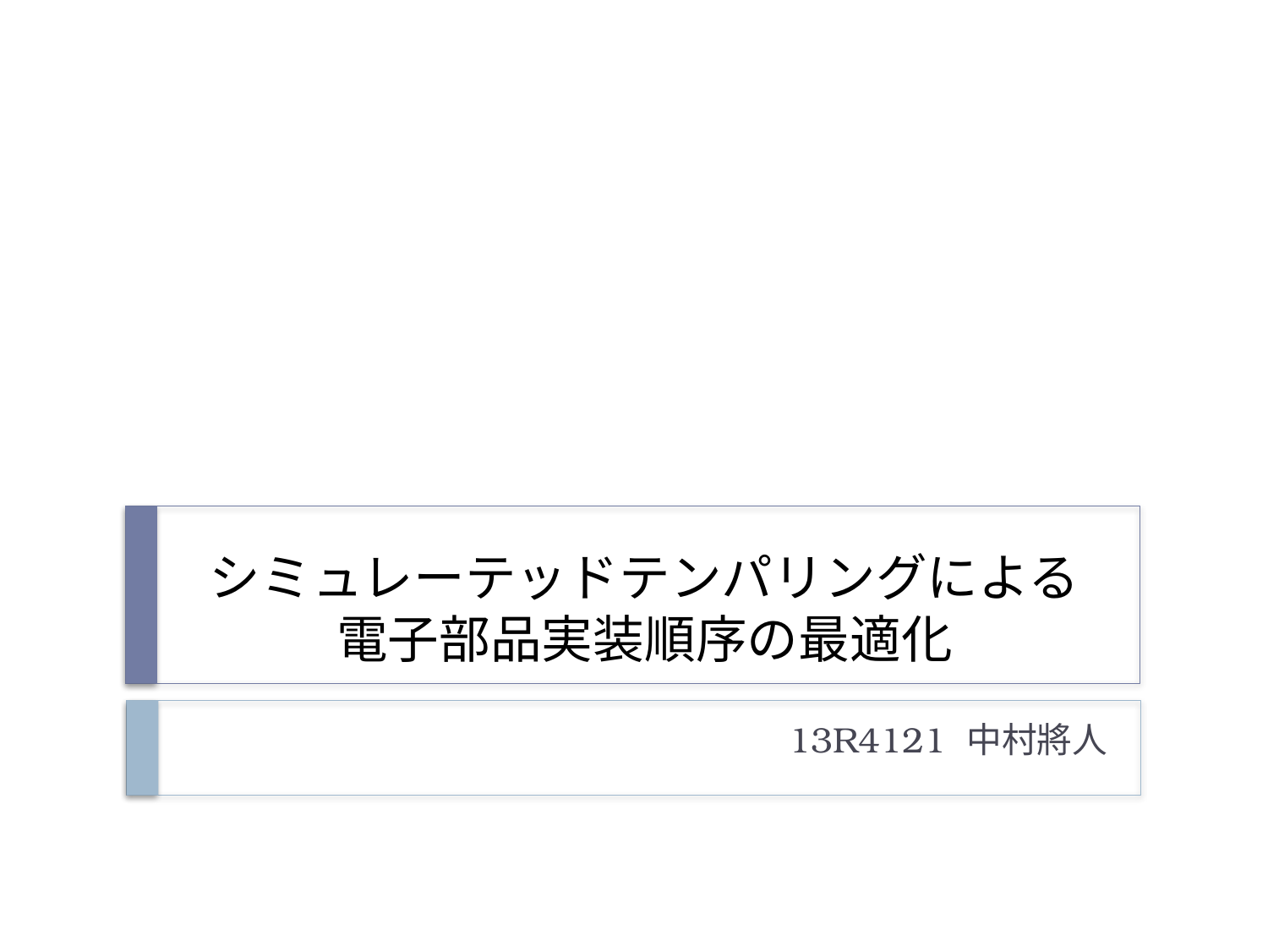

# シミュレーテッドテンパリングによる 電子部品実装順序の最適化
13R4121 中村將人